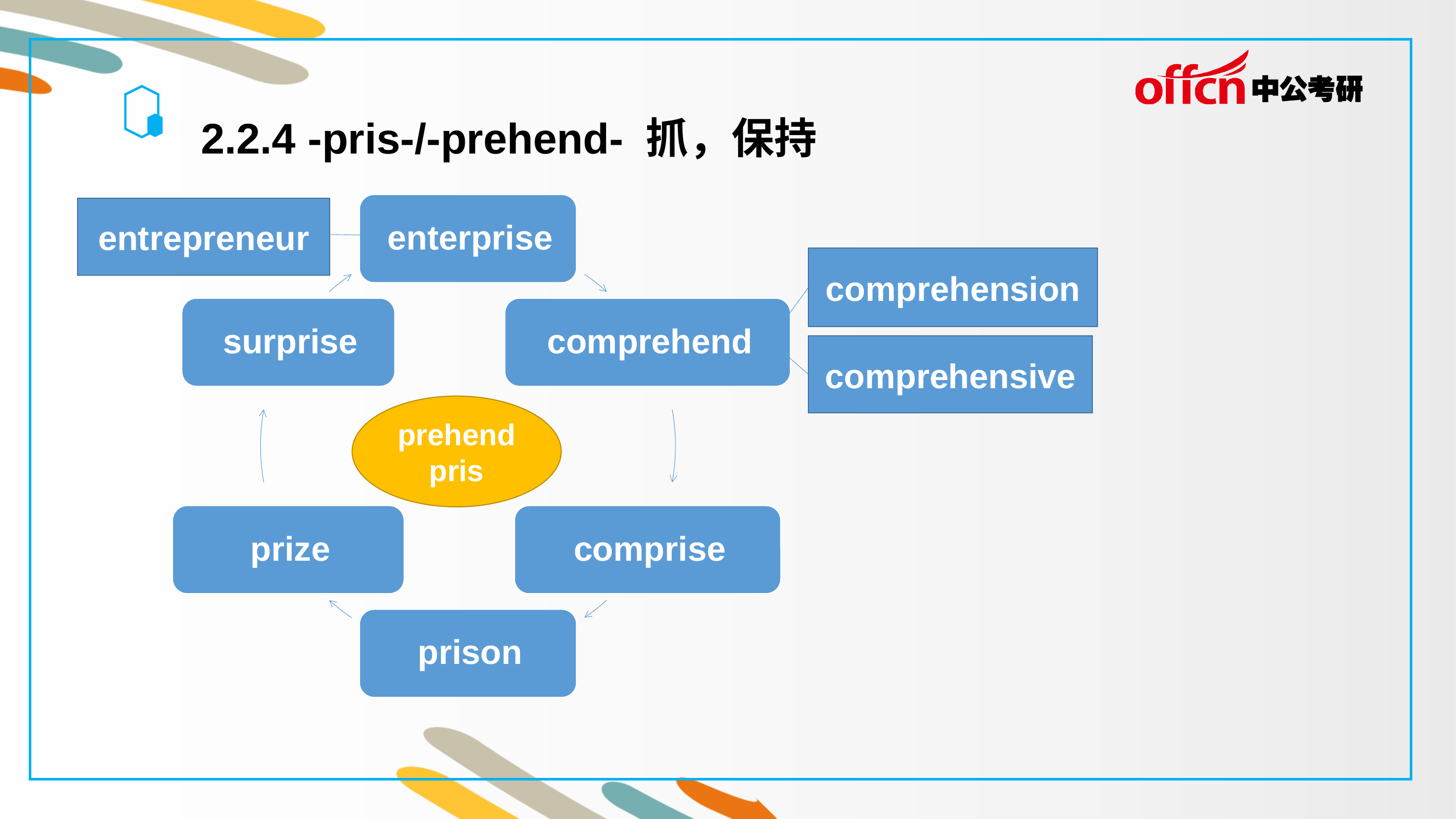

2.2.4 -pris-/-prehend- 抓，保持
enterprise
comprehend
comprise
prison
prize
surprise
entrepreneur
comprehension
comprehensive
prehend
pris